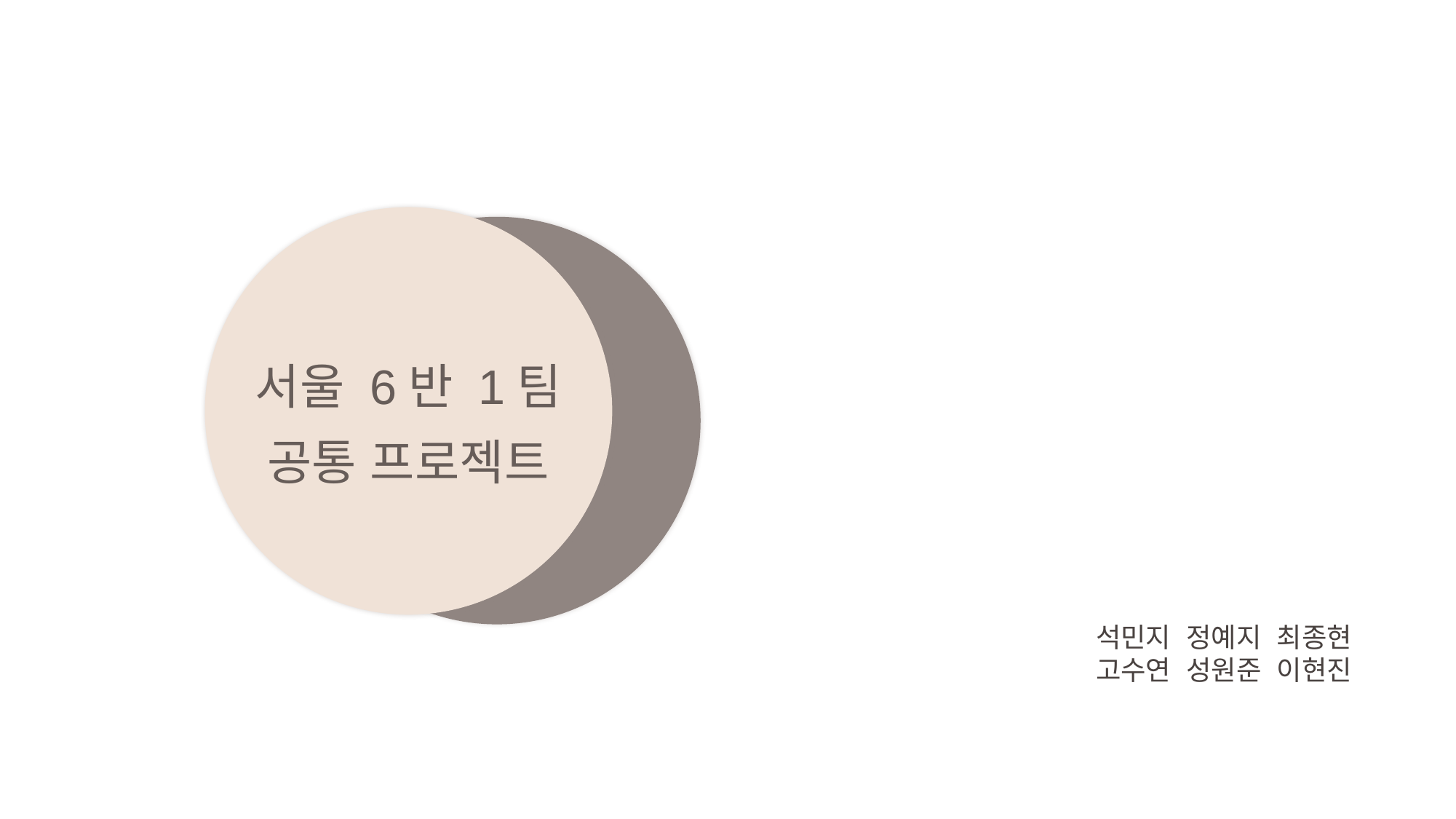

서울 6반 1팀
공통 프로젝트
석민지  정예지  최종현
고수연  성원준  이현진